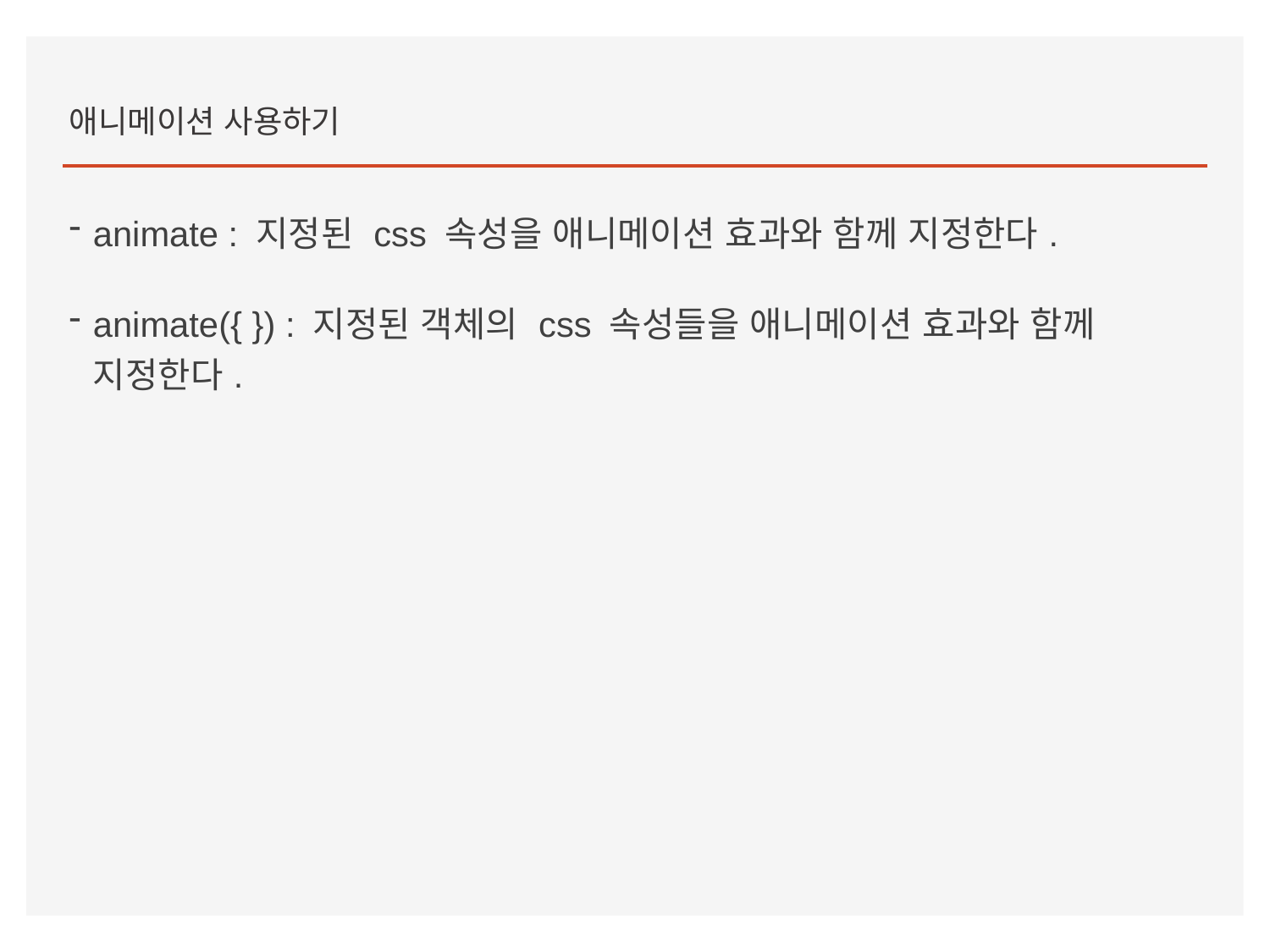

애니메이션 사용하기
animate : 지정된 css 속성을 애니메이션 효과와 함께 지정한다.
animate({ }) : 지정된 객체의 css 속성들을 애니메이션 효과와 함께 지정한다.